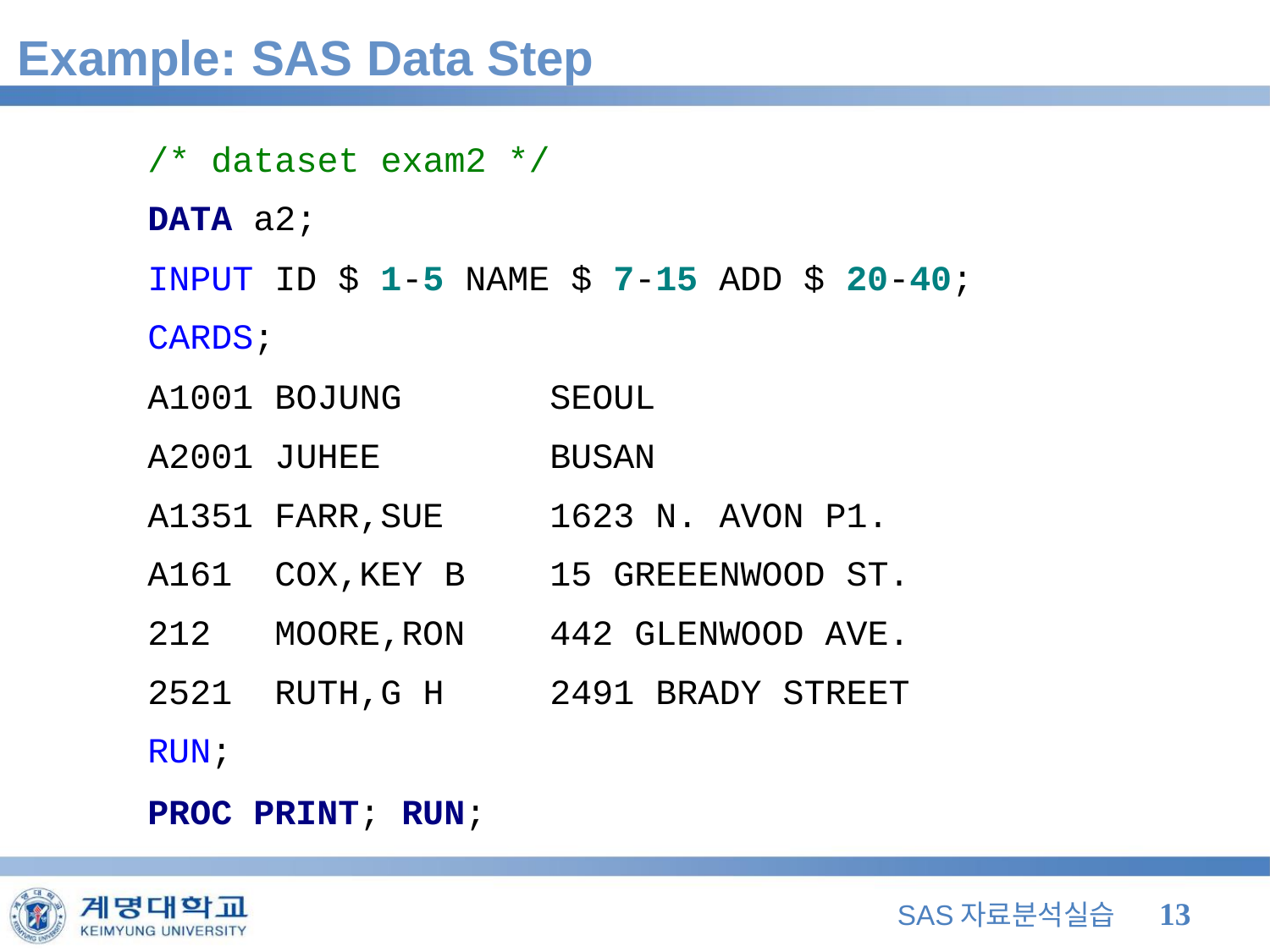

Example: SAS Data Step
/* dataset exam2 */
DATA a2;
INPUT ID $ 1-5 NAME $ 7-15 ADD $ 20-40;
CARDS;
A1001 BOJUNG SEOUL
A2001 JUHEE
BUSAN
A1351 FARR,SUE 1623 N. AVON P1.
A161 COX,KEY B 15 GREEENWOOD ST.
212 MOORE,RON 442 GLENWOOD AVE.
2521 RUTH,G H 2491 BRADY STREET
RUN;
PROC PRINT; RUN;
SAS자료분석실습 13